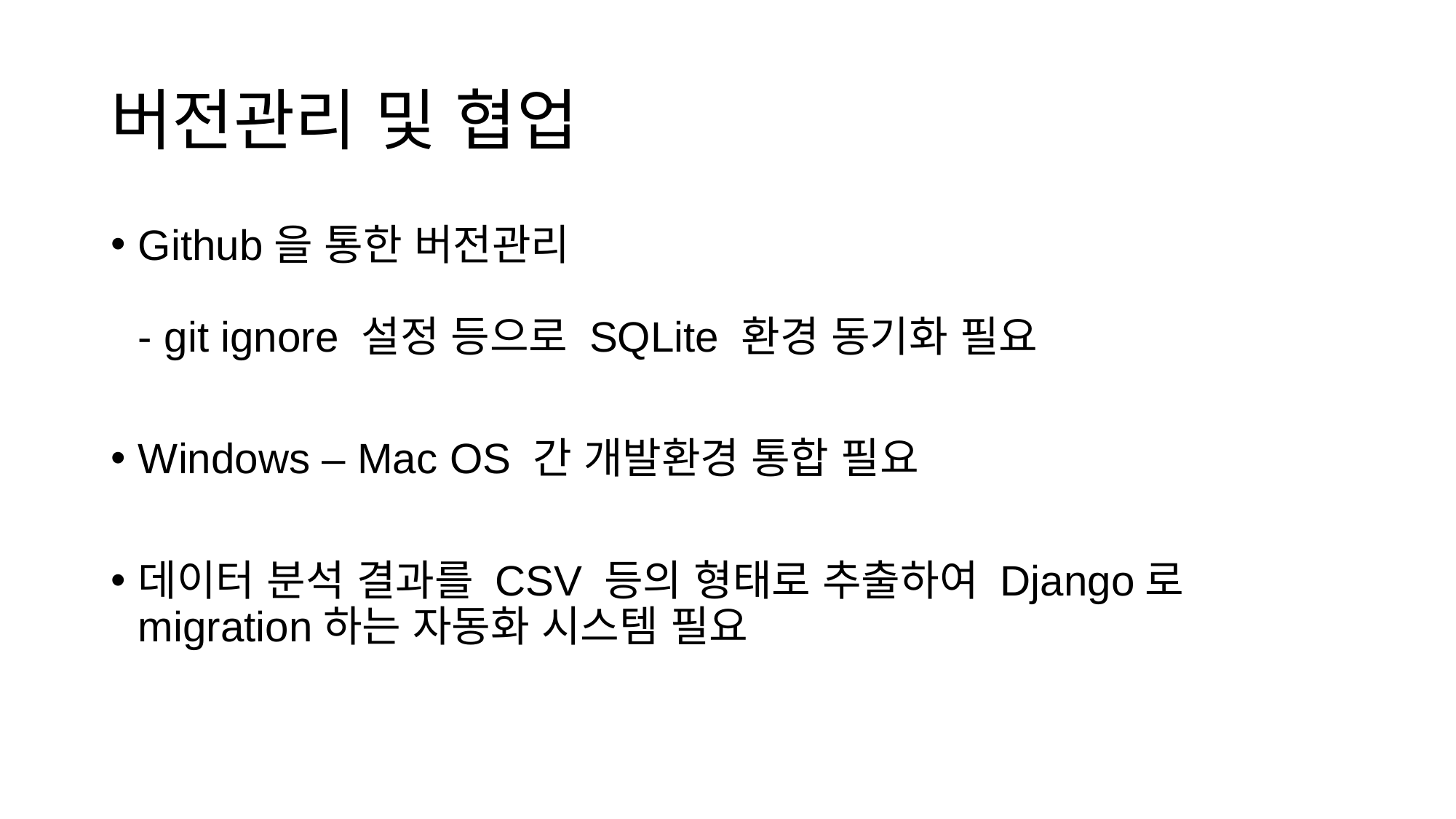

# 버전관리 및 협업
Github을 통한 버전관리
- git ignore 설정 등으로 SQLite 환경 동기화 필요

Windows – Mac OS 간 개발환경 통합 필요

데이터 분석 결과를 CSV 등의 형태로 추출하여 Django로 migration하는 자동화 시스템 필요